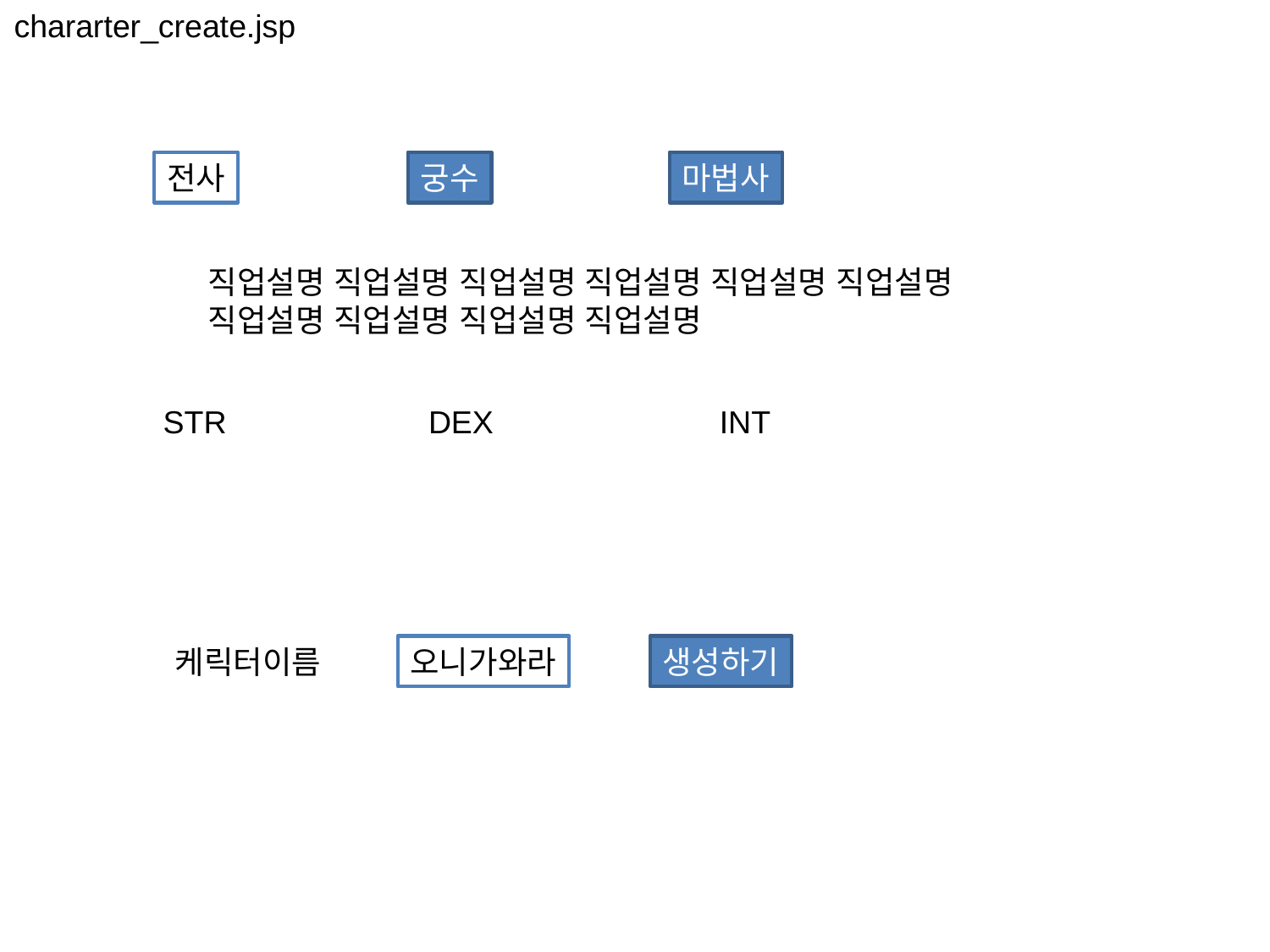

chararter_create.jsp
전사
궁수
마법사
직업설명 직업설명 직업설명 직업설명 직업설명 직업설명
직업설명 직업설명 직업설명 직업설명
STR
DEX
INT
케릭터이름
오니가와라
생성하기